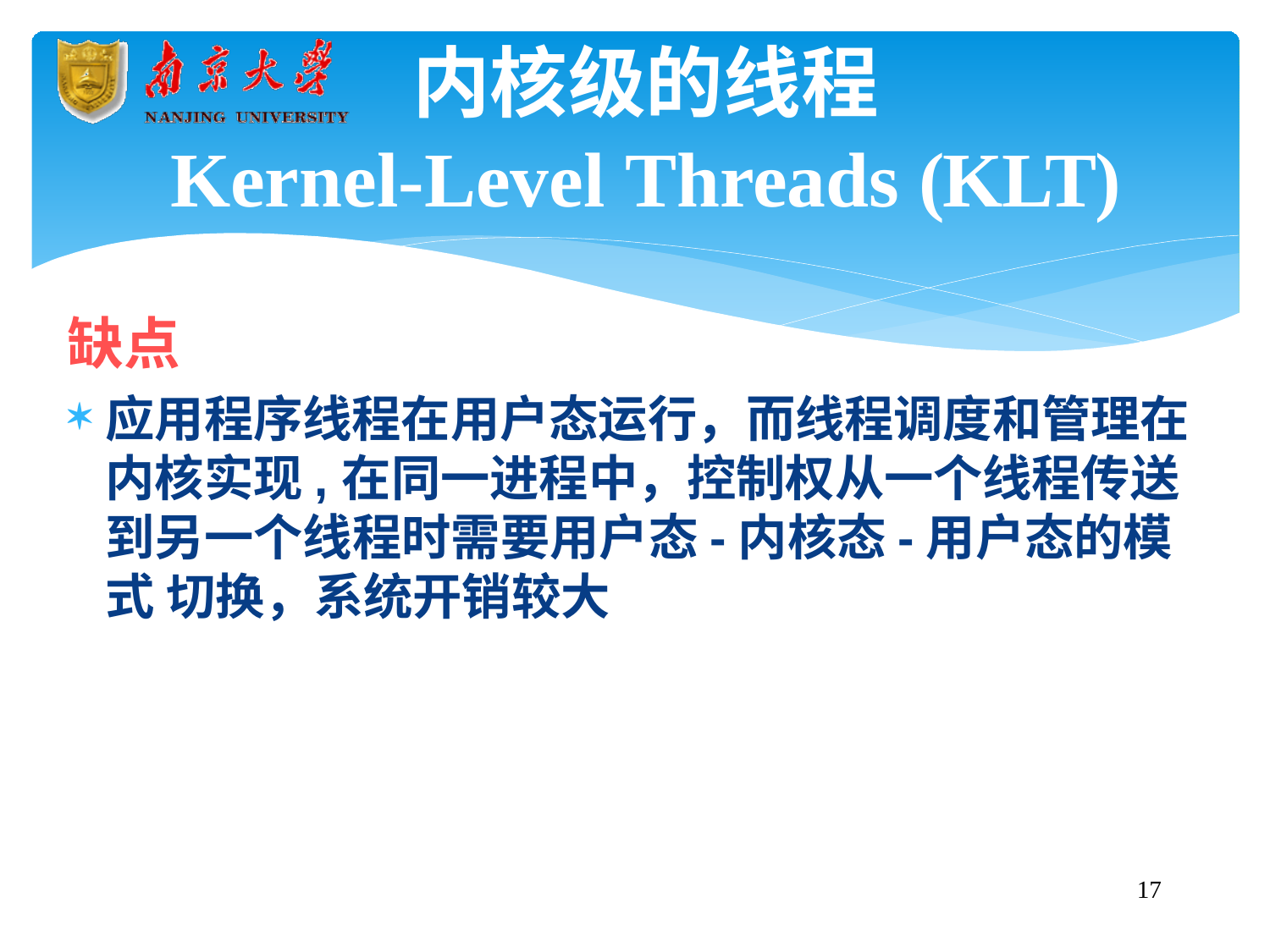

# 内核级的线程
Kernel-Level Threads (KLT)

缺点
应用程序线程在用户态运行，而线程调度和管理在 内核实现,在同一进程中，控制权从一个线程传送 到另一个线程时需要用户态-内核态-用户态的模式 切换，系统开销较大
17